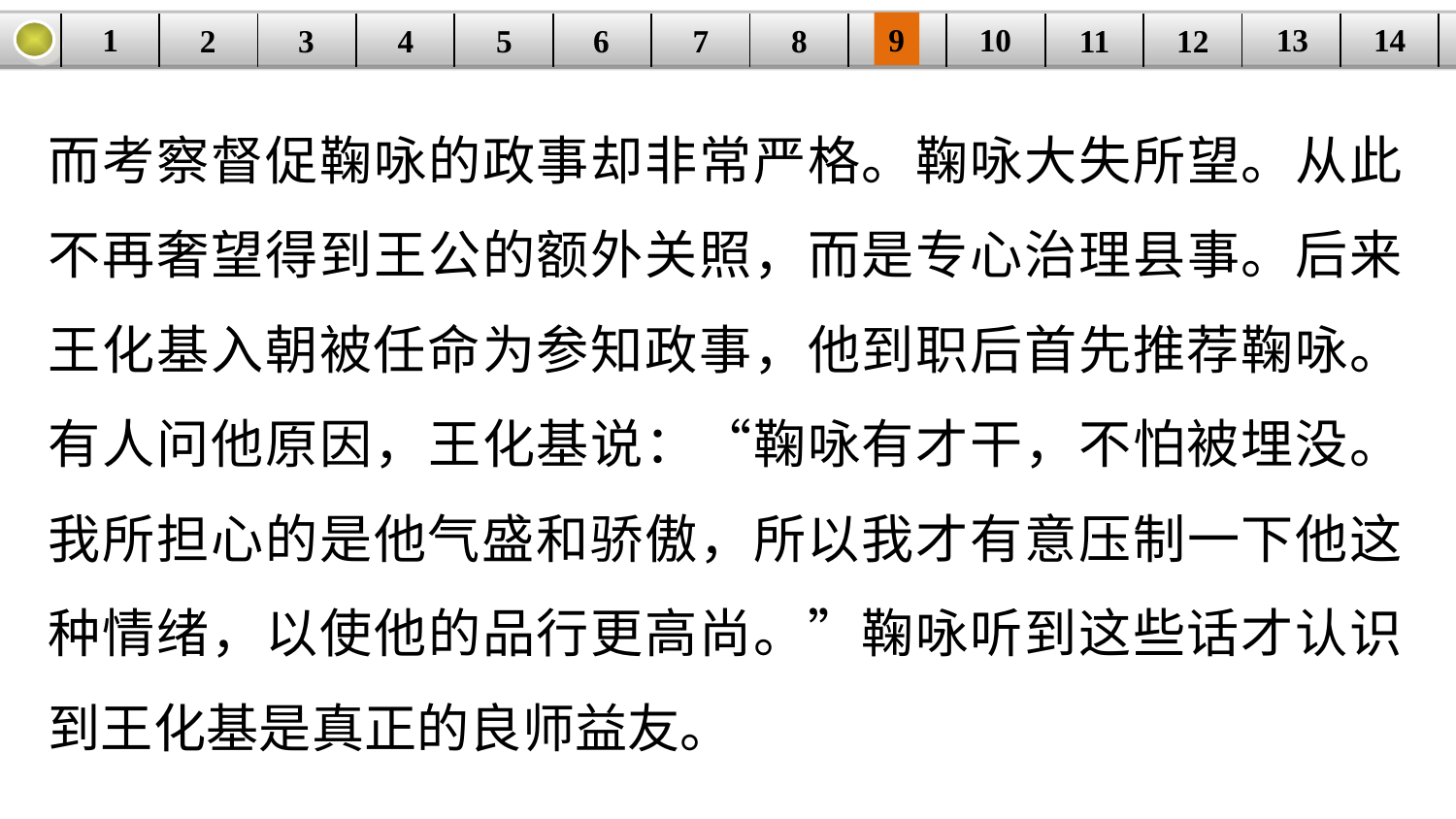

14
9
10
1
13
3
4
5
6
8
11
2
12
|  |  |  |  |  |  |  |  |  |  |  |  |  |  |
| --- | --- | --- | --- | --- | --- | --- | --- | --- | --- | --- | --- | --- | --- |
7

而考察督促鞠咏的政事却非常严格。鞠咏大失所望。从此不再奢望得到王公的额外关照，而是专心治理县事。后来王化基入朝被任命为参知政事，他到职后首先推荐鞠咏。有人问他原因，王化基说：“鞠咏有才干，不怕被埋没。我所担心的是他气盛和骄傲，所以我才有意压制一下他这种情绪，以使他的品行更高尚。”鞠咏听到这些话才认识到王化基是真正的良师益友。